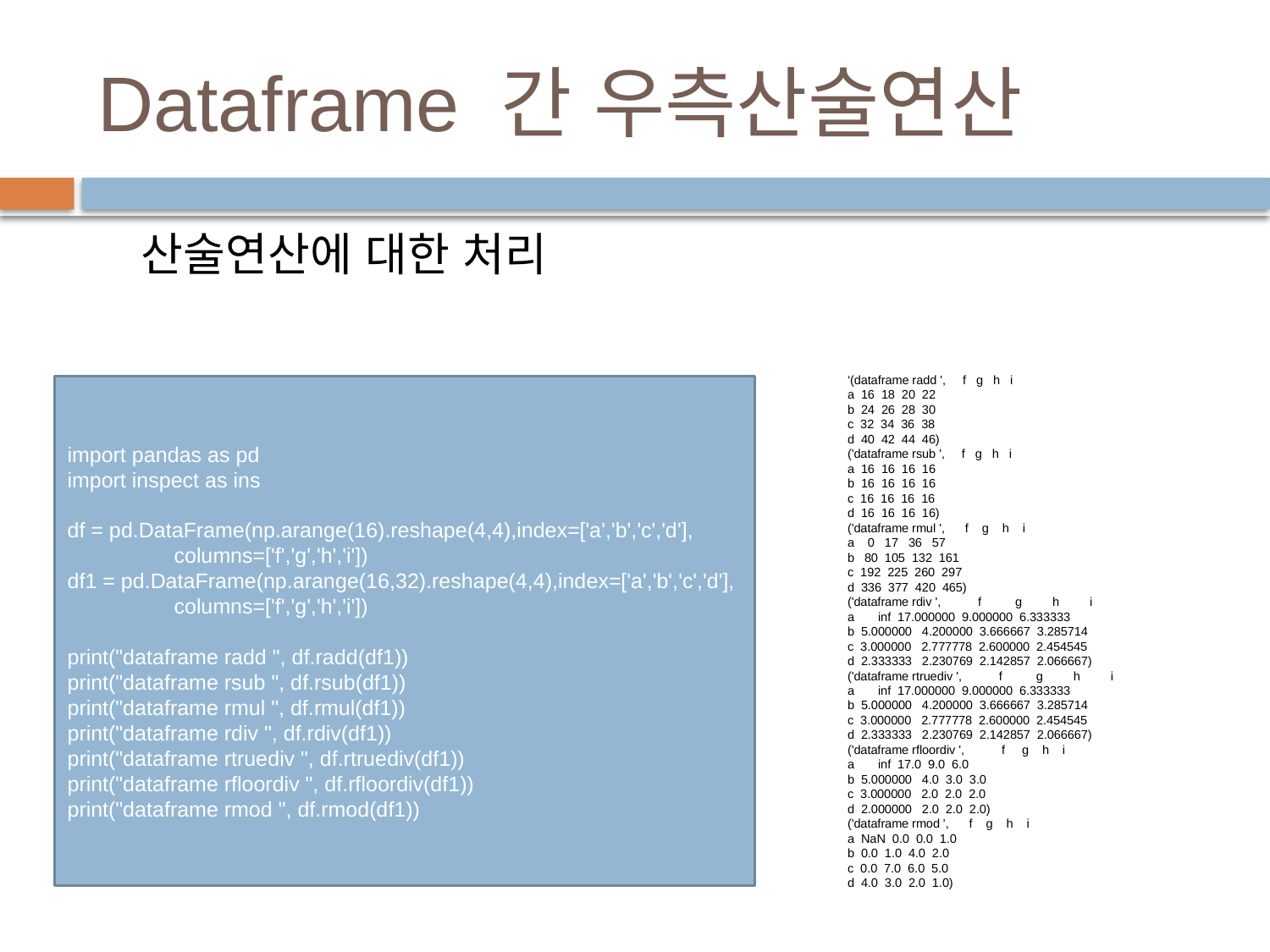

# Dataframe 간 우측산술연산
산술연산에 대한 처리
‘(dataframe radd ',     f   g   h   i
a  16  18  20  22
b  24  26  28  30
c  32  34  36  38
d  40  42  44  46)
('dataframe rsub ',     f   g   h   i
a  16  16  16  16
b  16  16  16  16
c  16  16  16  16
d  16  16  16  16)
('dataframe rmul ',      f    g    h    i
a    0   17   36   57
b   80  105  132  161
c  192  225  260  297
d  336  377  420  465)
('dataframe rdiv ',           f          g         h         i
a       inf  17.000000  9.000000  6.333333
b  5.000000   4.200000  3.666667  3.285714
c  3.000000   2.777778  2.600000  2.454545
d  2.333333   2.230769  2.142857  2.066667)
('dataframe rtruediv ',           f          g         h         i
a       inf  17.000000  9.000000  6.333333
b  5.000000   4.200000  3.666667  3.285714
c  3.000000   2.777778  2.600000  2.454545
d  2.333333   2.230769  2.142857  2.066667)
('dataframe rfloordiv ',           f     g    h    i
a       inf  17.0  9.0  6.0
b  5.000000   4.0  3.0  3.0
c  3.000000   2.0  2.0  2.0
d  2.000000   2.0  2.0  2.0)
('dataframe rmod ',      f    g    h    i
a  NaN  0.0  0.0  1.0
b  0.0  1.0  4.0  2.0
c  0.0  7.0  6.0  5.0
d  4.0  3.0  2.0  1.0)
import pandas as pd
import inspect as ins

df = pd.DataFrame(np.arange(16).reshape(4,4),index=['a','b','c','d'],
                  columns=['f','g','h','i'])
df1 = pd.DataFrame(np.arange(16,32).reshape(4,4),index=['a','b','c','d'],
                  columns=['f','g','h','i'])

print("dataframe radd ", df.radd(df1))
print("dataframe rsub ", df.rsub(df1))
print("dataframe rmul ", df.rmul(df1))
print("dataframe rdiv ", df.rdiv(df1))
print("dataframe rtruediv ", df.rtruediv(df1))
print("dataframe rfloordiv ", df.rfloordiv(df1))
print("dataframe rmod ", df.rmod(df1))